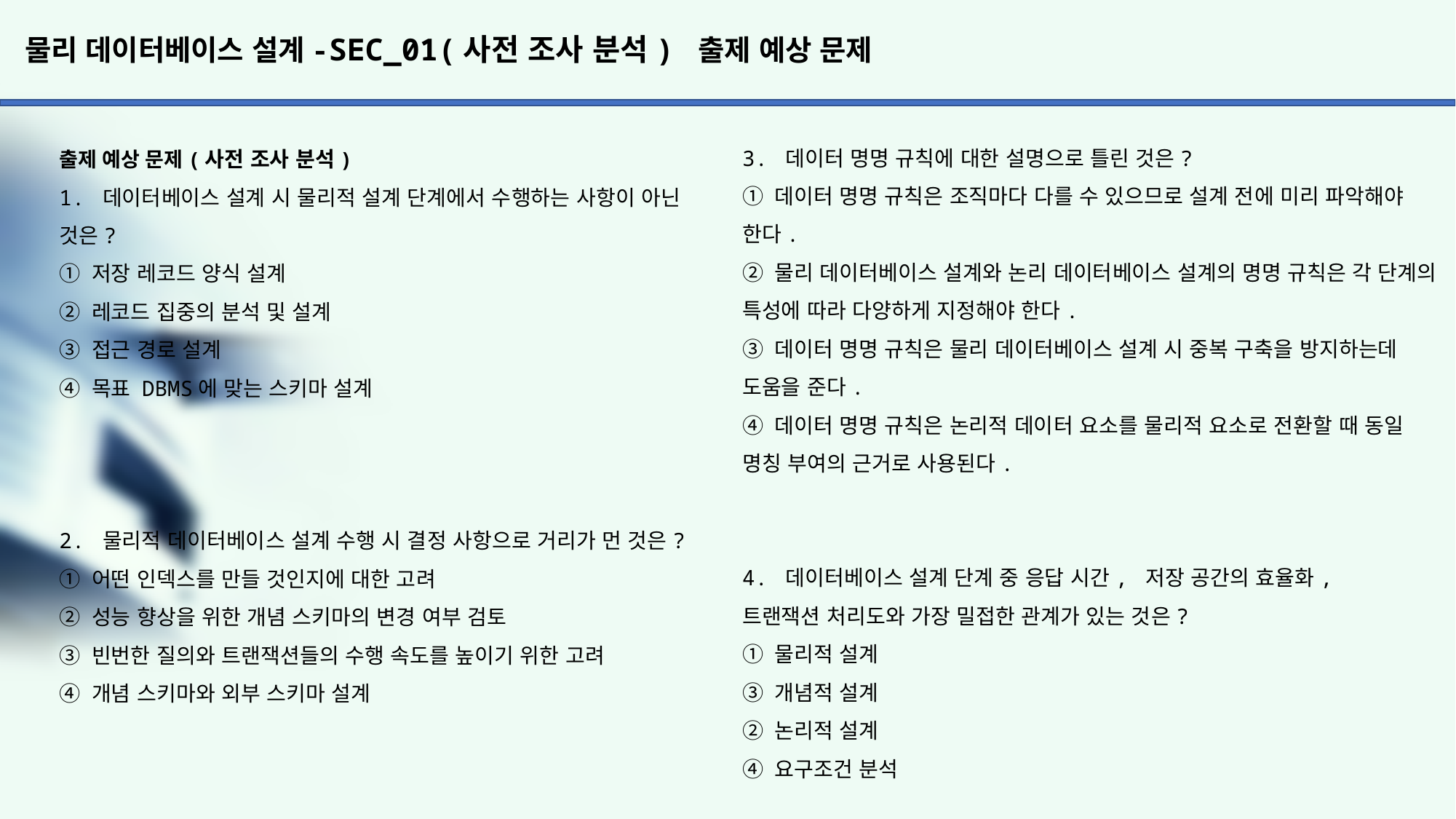

# 물리 데이터베이스 설계-SEC_01(사전 조사 분석) 출제 예상 문제
3. 데이터 명명 규칙에 대한 설명으로 틀린 것은?
① 데이터 명명 규칙은 조직마다 다를 수 있으므로 설계 전에 미리 파악해야 한다.
② 물리 데이터베이스 설계와 논리 데이터베이스 설계의 명명 규칙은 각 단계의 특성에 따라 다양하게 지정해야 한다.
③ 데이터 명명 규칙은 물리 데이터베이스 설계 시 중복 구축을 방지하는데 도움을 준다.
④ 데이터 명명 규칙은 논리적 데이터 요소를 물리적 요소로 전환할 때 동일 명칭 부여의 근거로 사용된다.

4. 데이터베이스 설계 단계 중 응답 시간, 저장 공간의 효율화,
트랜잭션 처리도와 가장 밀접한 관계가 있는 것은?
① 물리적 설계
③ 개념적 설계
② 논리적 설계
④ 요구조건 분석
출제 예상 문제(사전 조사 분석)
1. 데이터베이스 설계 시 물리적 설계 단계에서 수행하는 사항이 아닌 것은?
① 저장 레코드 양식 설계
② 레코드 집중의 분석 및 설계
③ 접근 경로 설계
④ 목표 DBMS에 맞는 스키마 설계

2. 물리적 데이터베이스 설계 수행 시 결정 사항으로 거리가 먼 것은?
① 어떤 인덱스를 만들 것인지에 대한 고려
② 성능 향상을 위한 개념 스키마의 변경 여부 검토
③ 빈번한 질의와 트랜잭션들의 수행 속도를 높이기 위한 고려
④ 개념 스키마와 외부 스키마 설계